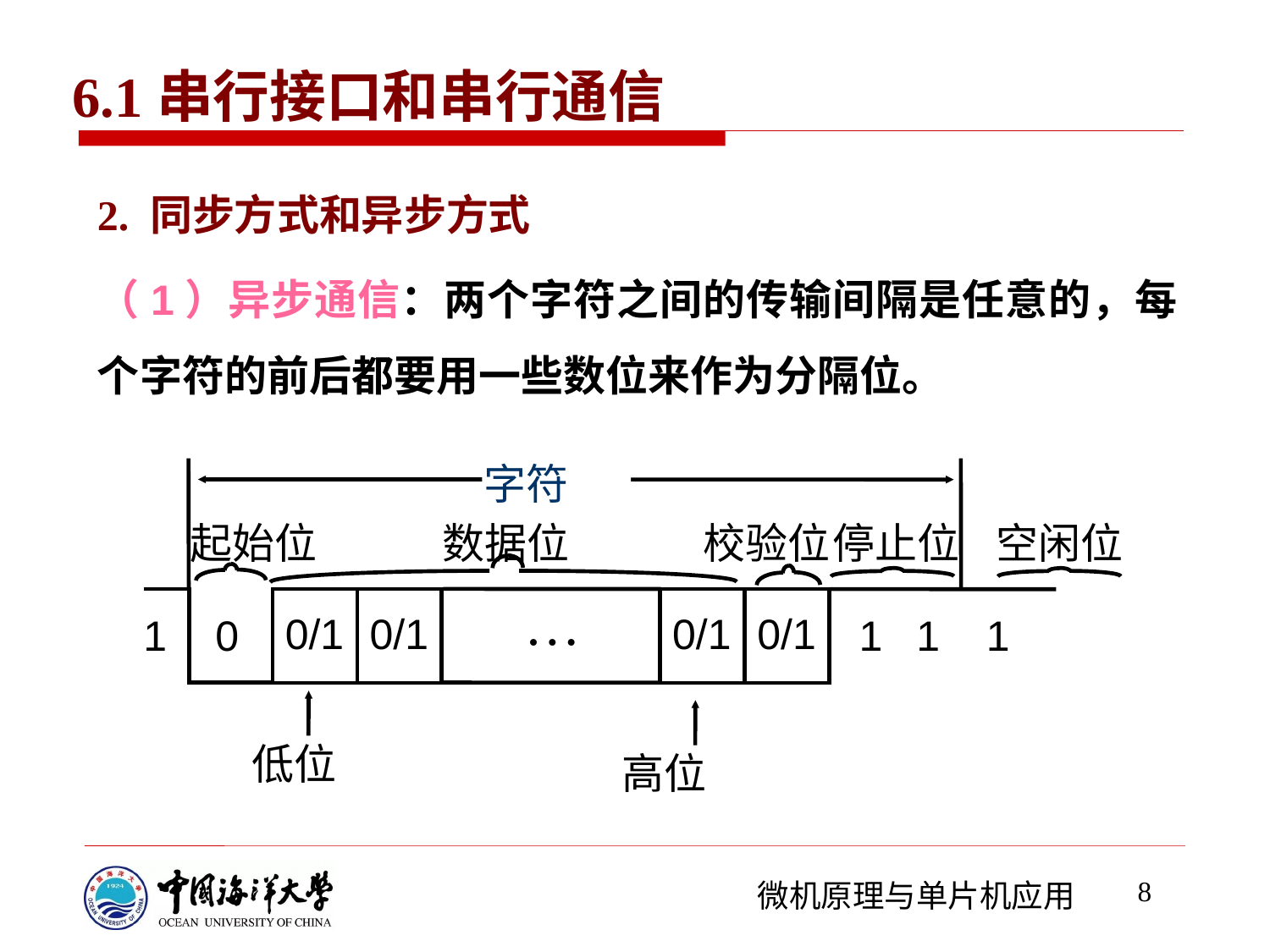

6.1串行接口和串行通信
2. 同步方式和异步方式
（1）异步通信：两个字符之间的传输间隔是任意的，每个字符的前后都要用一些数位来作为分隔位。
字符

起始位
数据位
校验位
停止位
空闲位

…

0/1
0/1
0/1
0/1

1
0
1
1
1

低位

高位
8